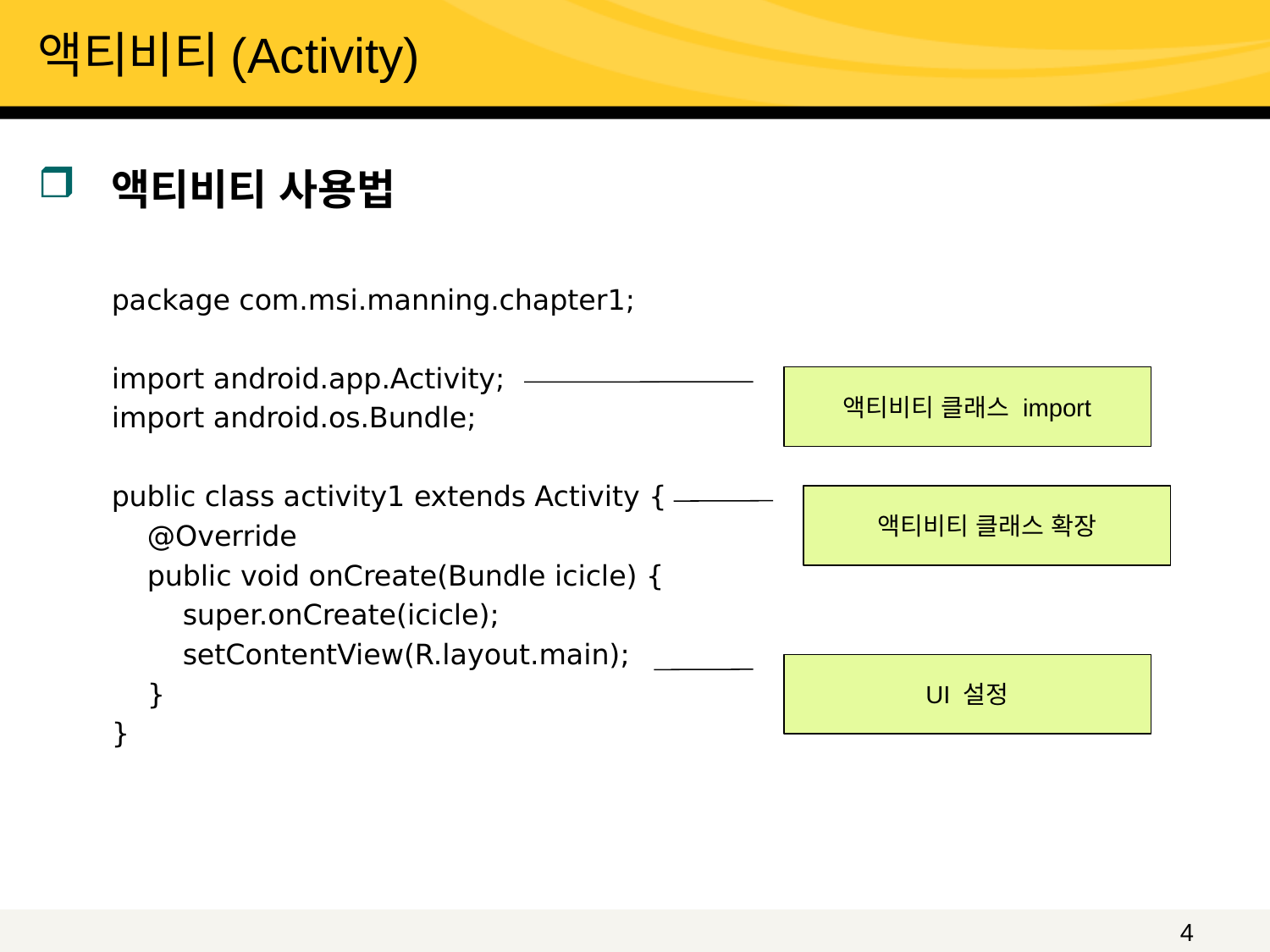

# 액티비티(Activity)
액티비티 사용법
package com.msi.manning.chapter1;

import android.app.Activity;
import android.os.Bundle;

public class activity1 extends Activity {
    @Override
    public void onCreate(Bundle icicle) {
        super.onCreate(icicle);
        setContentView(R.layout.main);
    }
}
액티비티 클래스 import
액티비티 클래스 확장
UI 설정
4